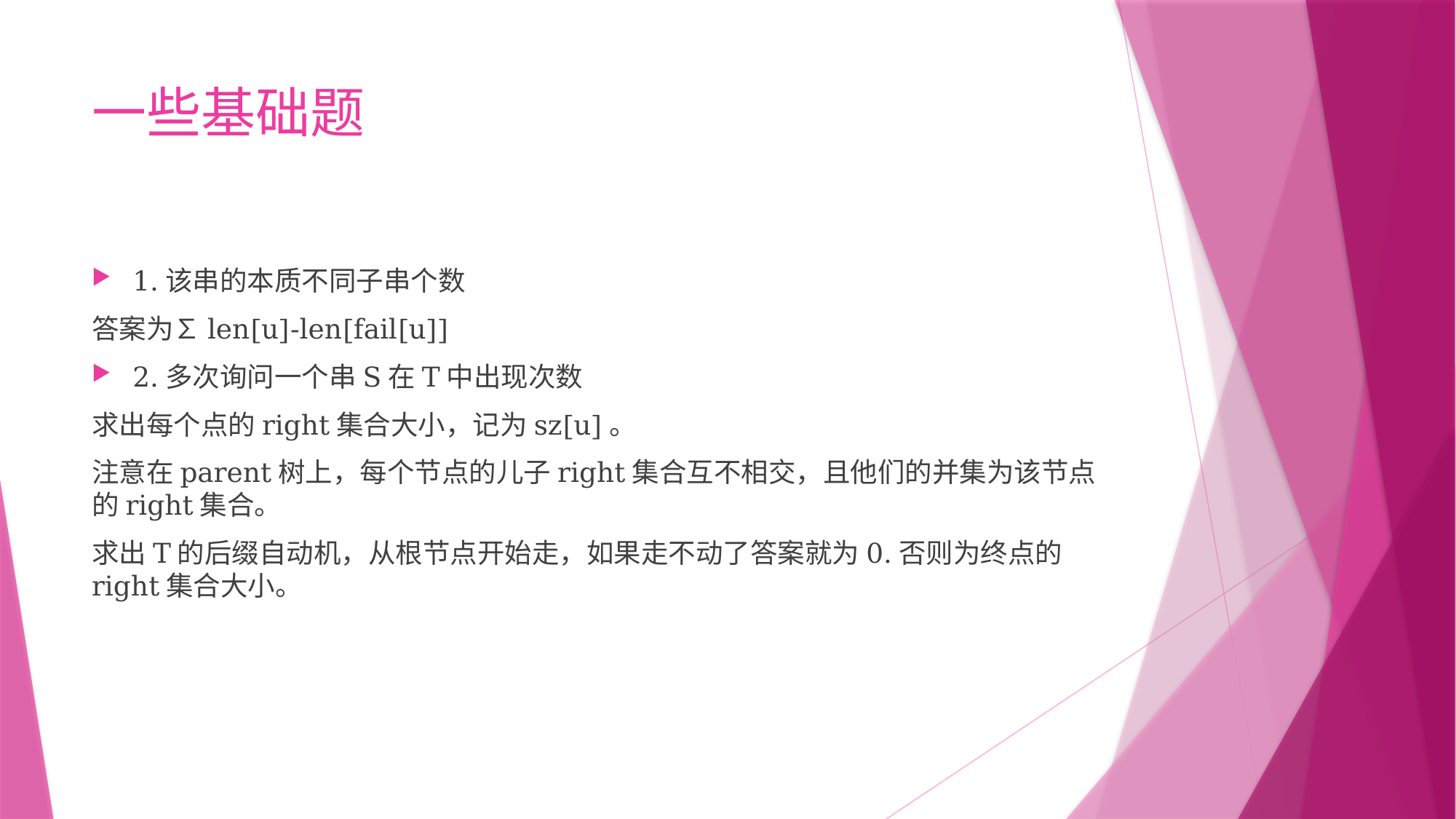

# 一些基础题
1.该串的本质不同子串个数
答案为∑len[u]-len[fail[u]]
2.多次询问一个串S在T中出现次数
求出每个点的right集合大小，记为sz[u]。
注意在parent树上，每个节点的儿子right集合互不相交，且他们的并集为该节点的right集合。
求出T的后缀自动机，从根节点开始走，如果走不动了答案就为0.否则为终点的right集合大小。